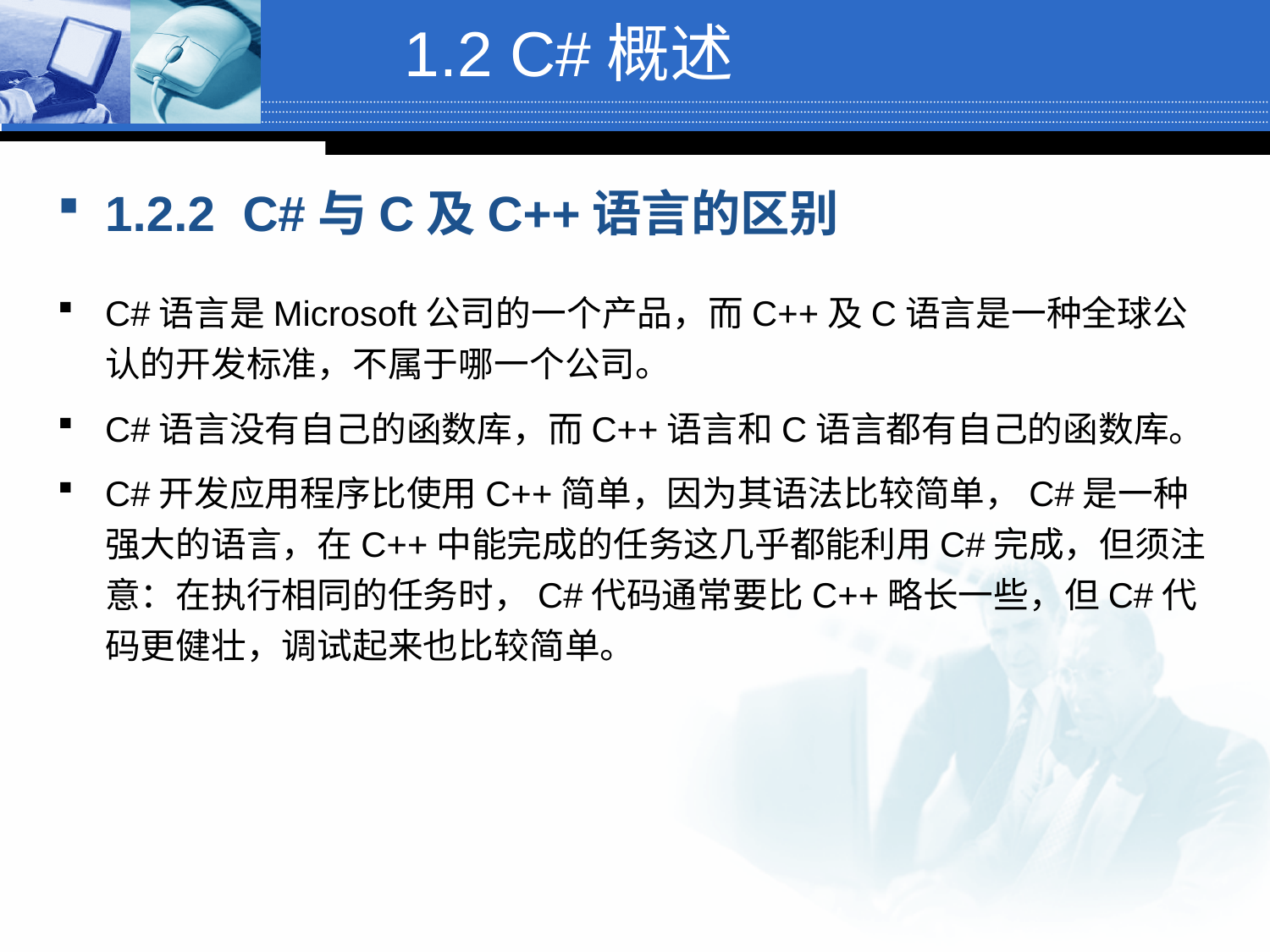

1.2 C#概述
1.2.2  C#与C及C++语言的区别
C#语言是Microsoft公司的一个产品，而C++及C语言是一种全球公认的开发标准，不属于哪一个公司。
C#语言没有自己的函数库，而C++语言和C语言都有自己的函数库。
C#开发应用程序比使用C++简单，因为其语法比较简单，C#是一种强大的语言，在C++中能完成的任务这几乎都能利用C#完成，但须注意：在执行相同的任务时，C#代码通常要比C++略长一些，但C#代码更健壮，调试起来也比较简单。